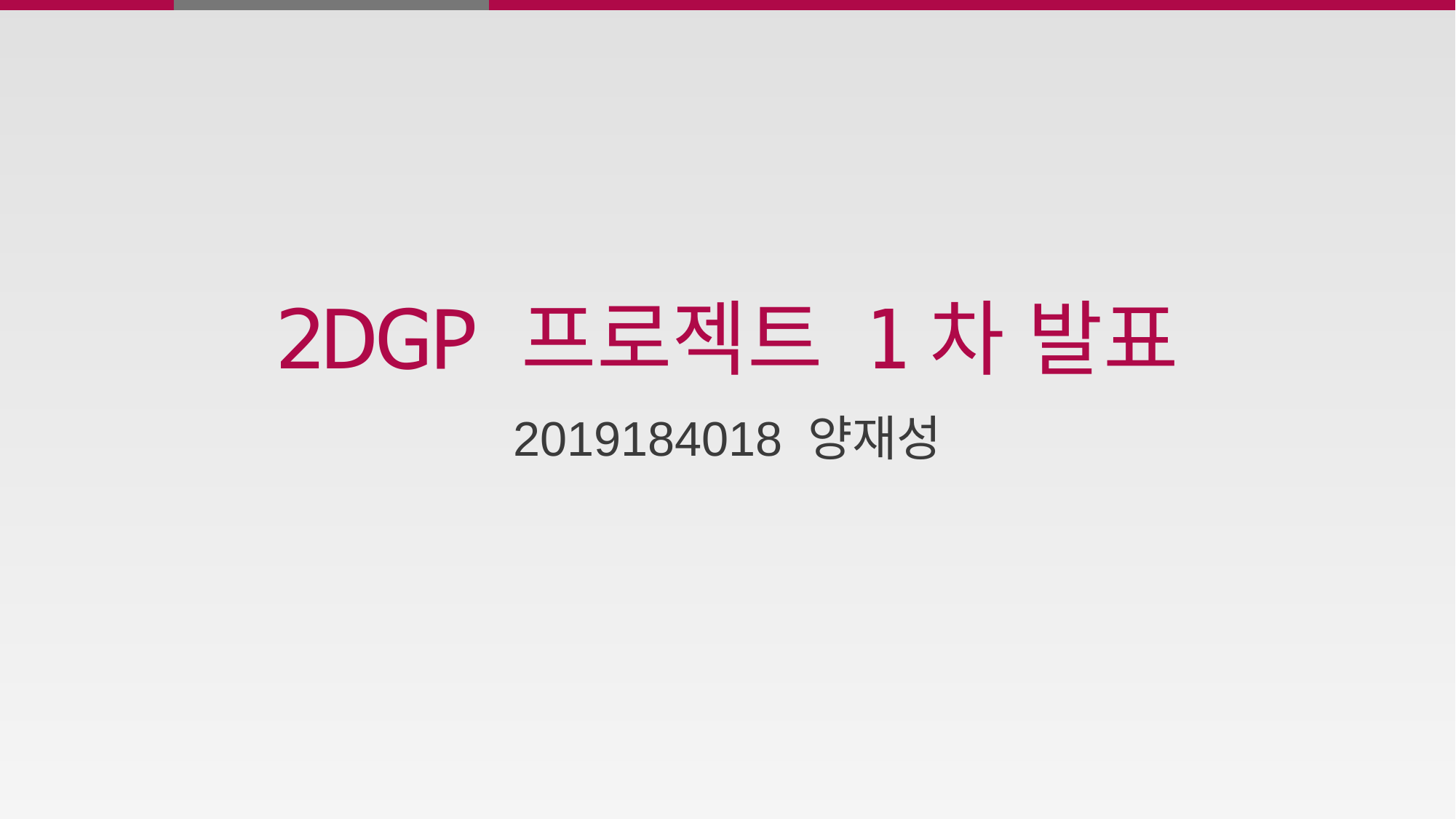

# 2DGP 프로젝트 1차 발표
2019184018 양재성